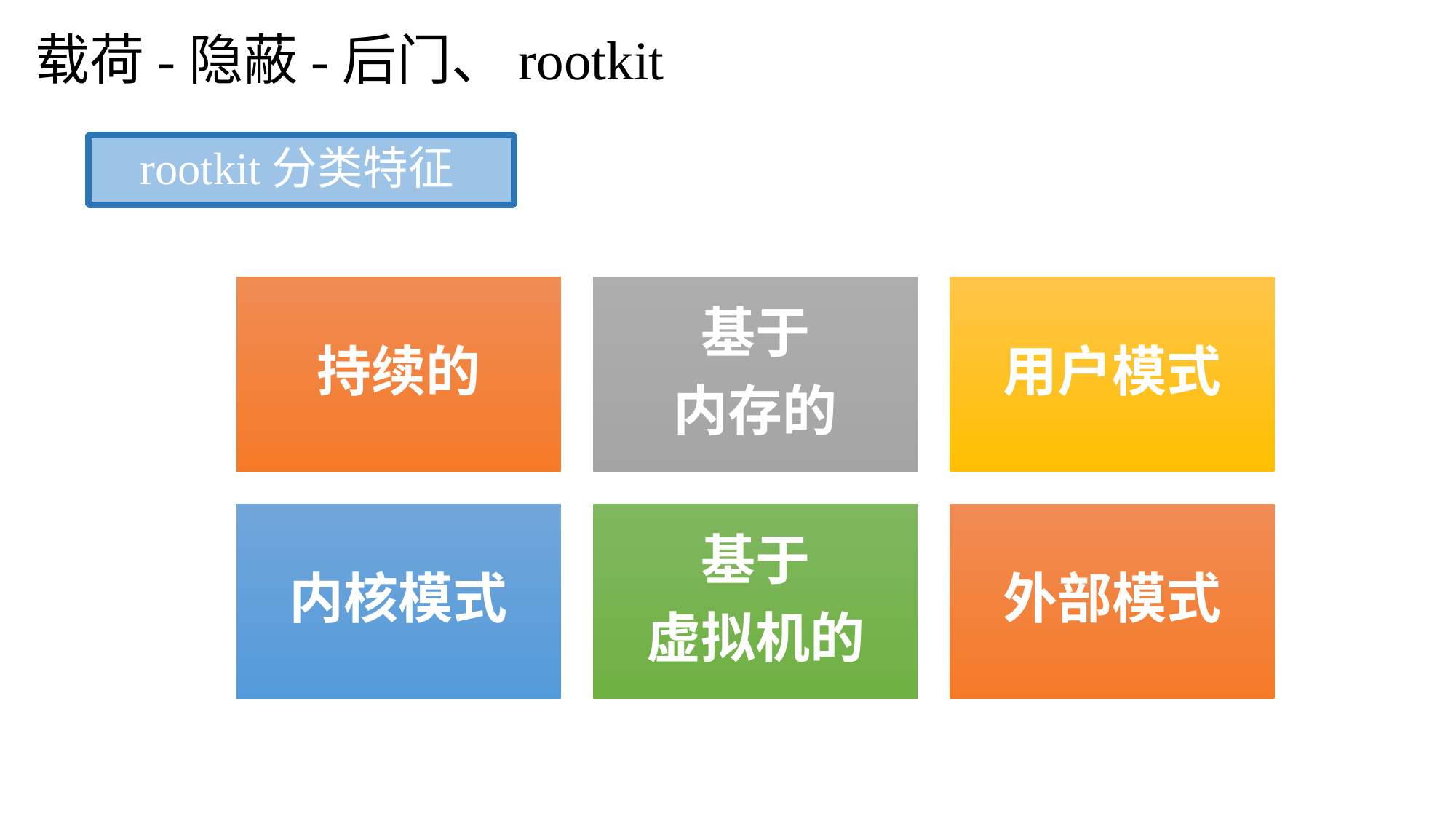

载荷-隐蔽-后门、rootkit

rootkit分类特征
持续的
基于
内存的
用户模式
内核模式
基于
虚拟机的
外部模式